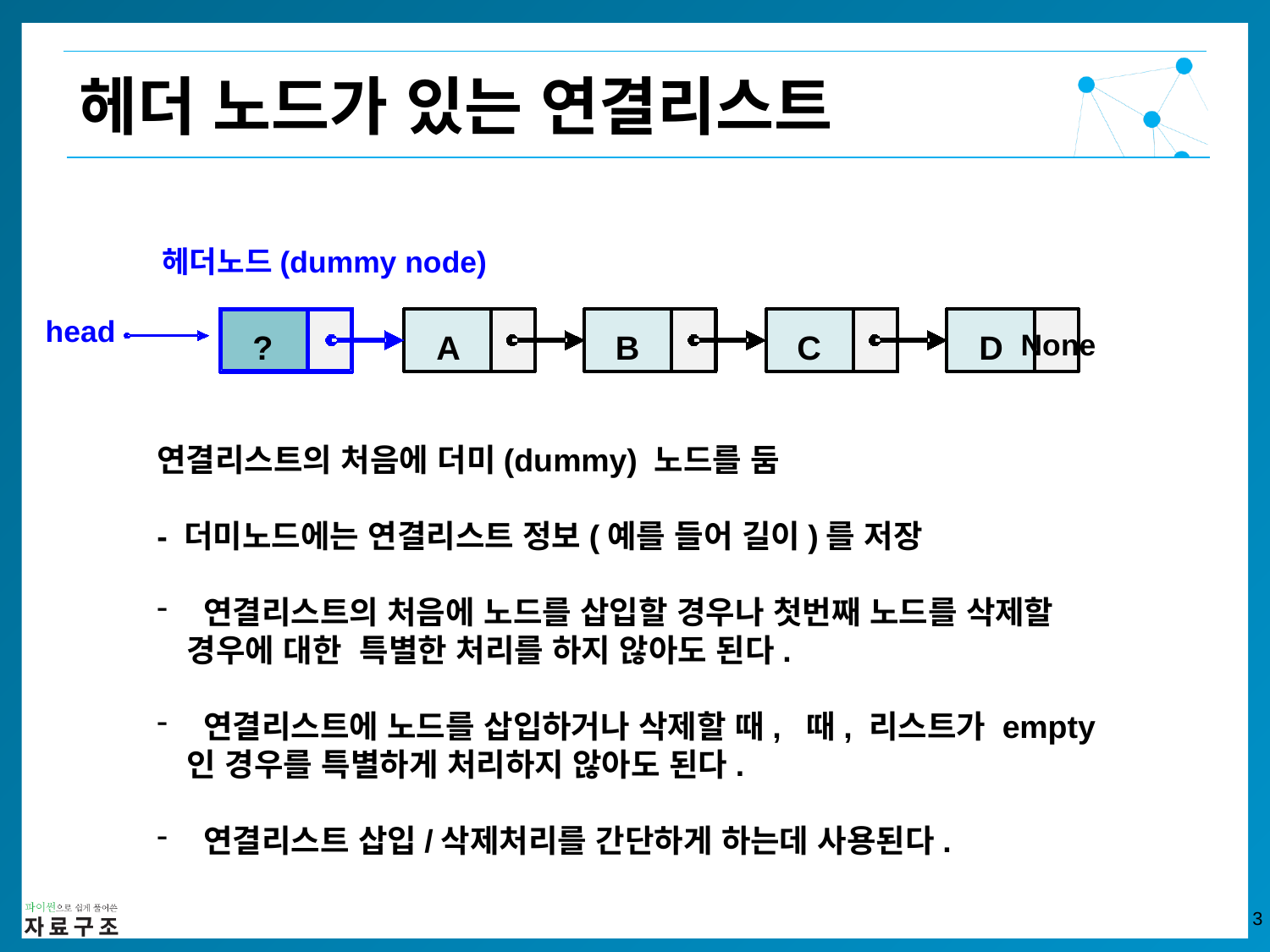

헤더노드(dummy node)

None
?
A
B
C
D

헤더 노드가 있는 연결리스트
head

연결리스트의 처음에 더미(dummy) 노드를 둠

- 더미노드에는 연결리스트 정보(예를 들어 길이)를 저장

 연결리스트의 처음에 노드를 삽입할 경우나 첫번째 노드를 삭제할 경우에 대한  특별한 처리를 하지 않아도 된다.

 연결리스트에 노드를 삽입하거나 삭제할 때,  때, 리스트가 empty인 경우를 특별하게 처리하지 않아도 된다.

 연결리스트 삽입/삭제처리를 간단하게 하는데 사용된다.